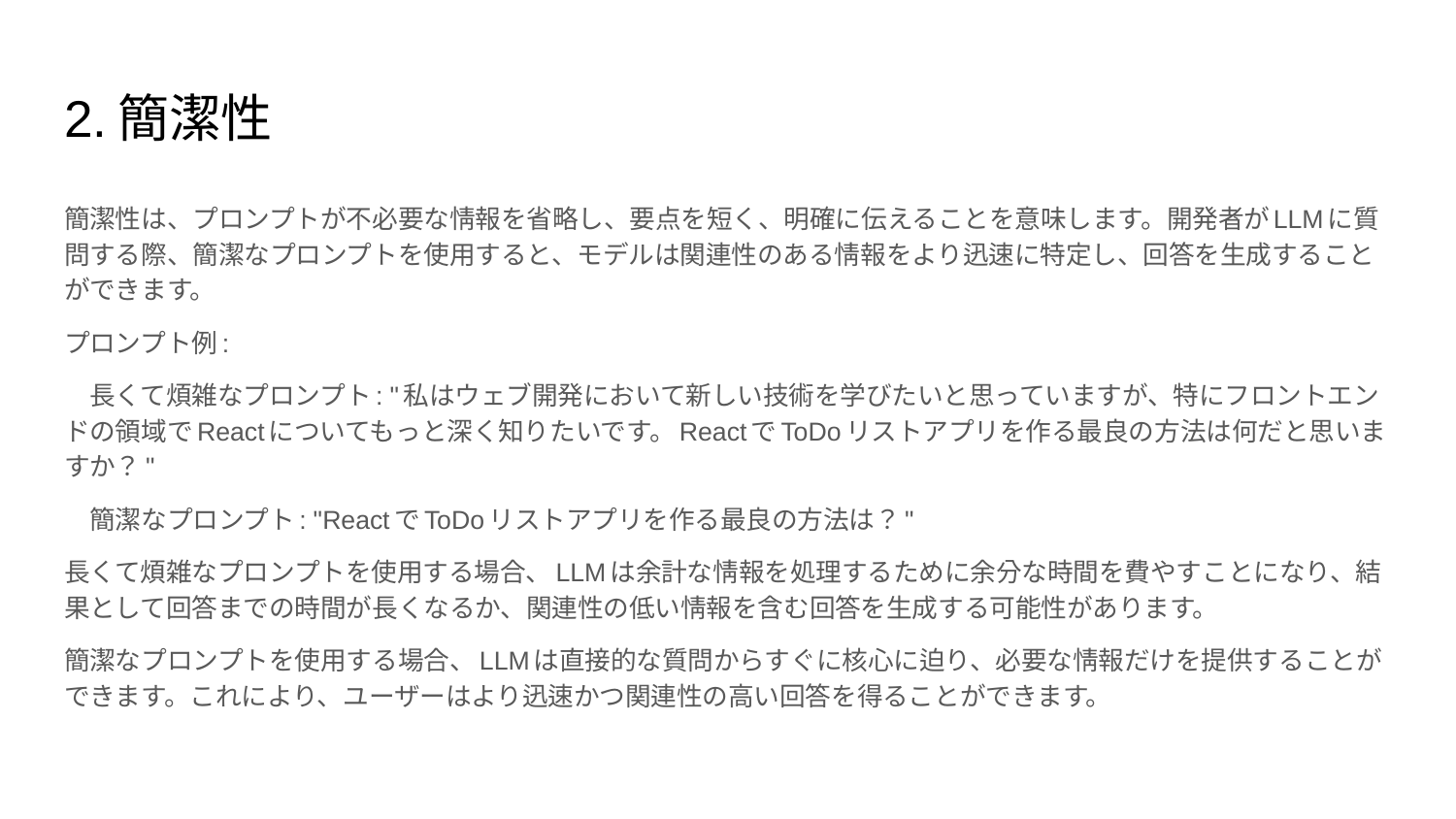

# 2.簡潔性
簡潔性は、プロンプトが不必要な情報を省略し、要点を短く、明確に伝えることを意味します。開発者がLLMに質問する際、簡潔なプロンプトを使用すると、モデルは関連性のある情報をより迅速に特定し、回答を生成することができます。
プロンプト例:
　長くて煩雑なプロンプト: "私はウェブ開発において新しい技術を学びたいと思っていますが、特にフロントエンドの領域でReactについてもっと深く知りたいです。ReactでToDoリストアプリを作る最良の方法は何だと思いますか？"
　簡潔なプロンプト: "ReactでToDoリストアプリを作る最良の方法は？"
長くて煩雑なプロンプトを使用する場合、LLMは余計な情報を処理するために余分な時間を費やすことになり、結果として回答までの時間が長くなるか、関連性の低い情報を含む回答を生成する可能性があります。
簡潔なプロンプトを使用する場合、LLMは直接的な質問からすぐに核心に迫り、必要な情報だけを提供することができます。これにより、ユーザーはより迅速かつ関連性の高い回答を得ることができます。